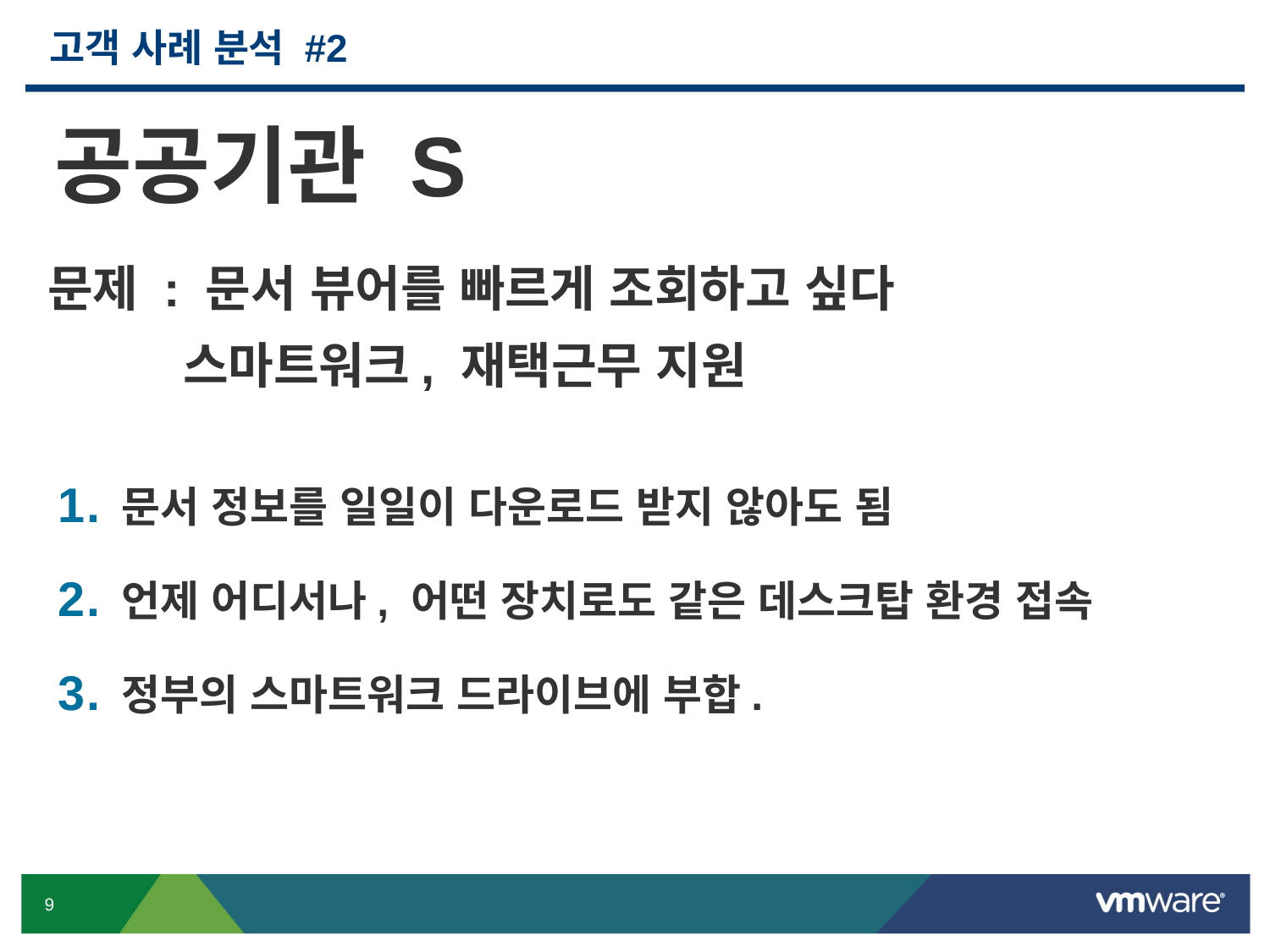

# 고객 사례 분석 #2
공공기관 S
문제 : 문서 뷰어를 빠르게 조회하고 싶다
         스마트워크, 재택근무 지원
문서 정보를 일일이 다운로드 받지 않아도 됨
언제 어디서나, 어떤 장치로도 같은 데스크탑 환경 접속
정부의 스마트워크 드라이브에 부합.